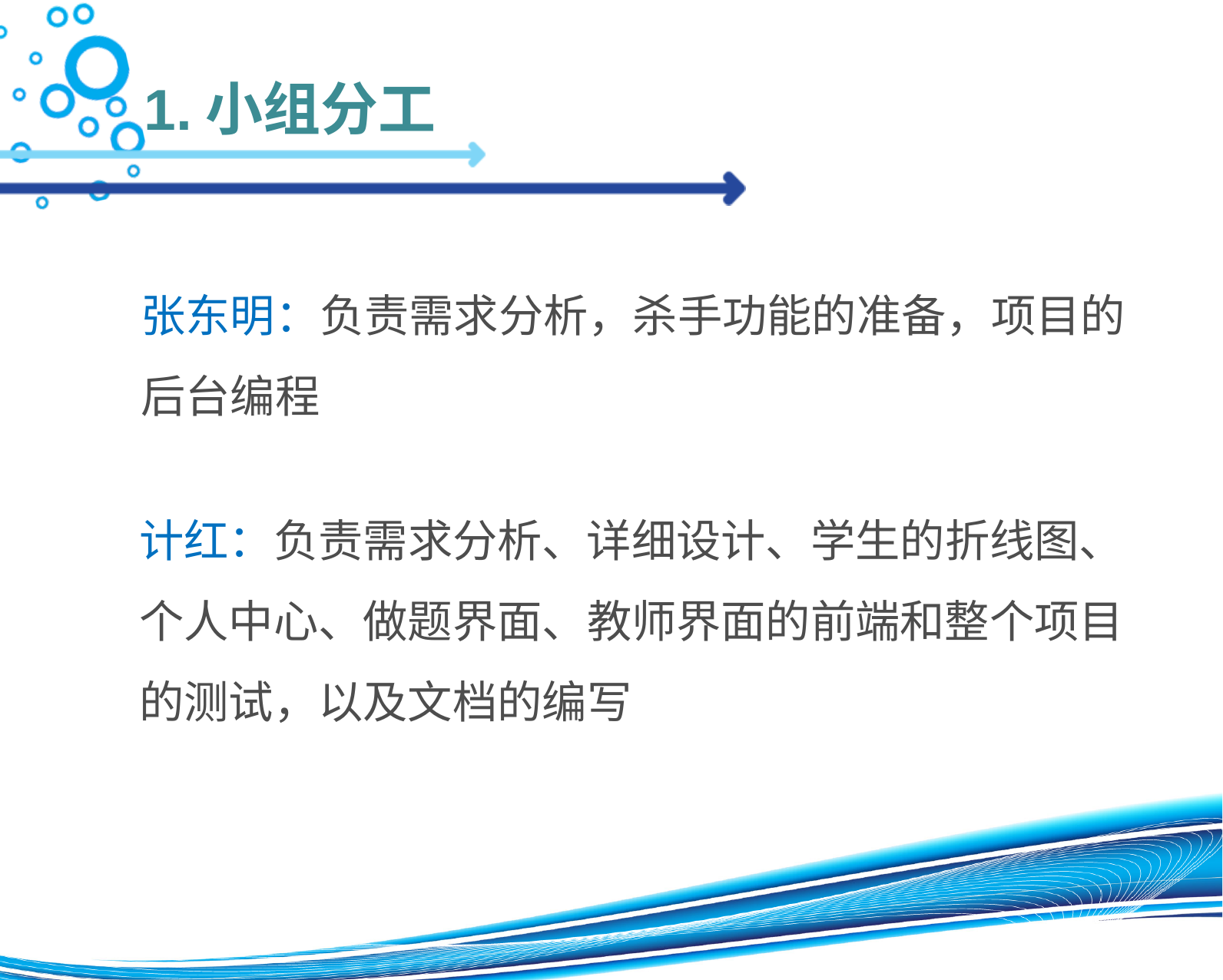

# 1.小组分工
张东明：负责需求分析，杀手功能的准备，项目的后台编程
计红：负责需求分析、详细设计、学生的折线图、个人中心、做题界面、教师界面的前端和整个项目的测试，以及文档的编写